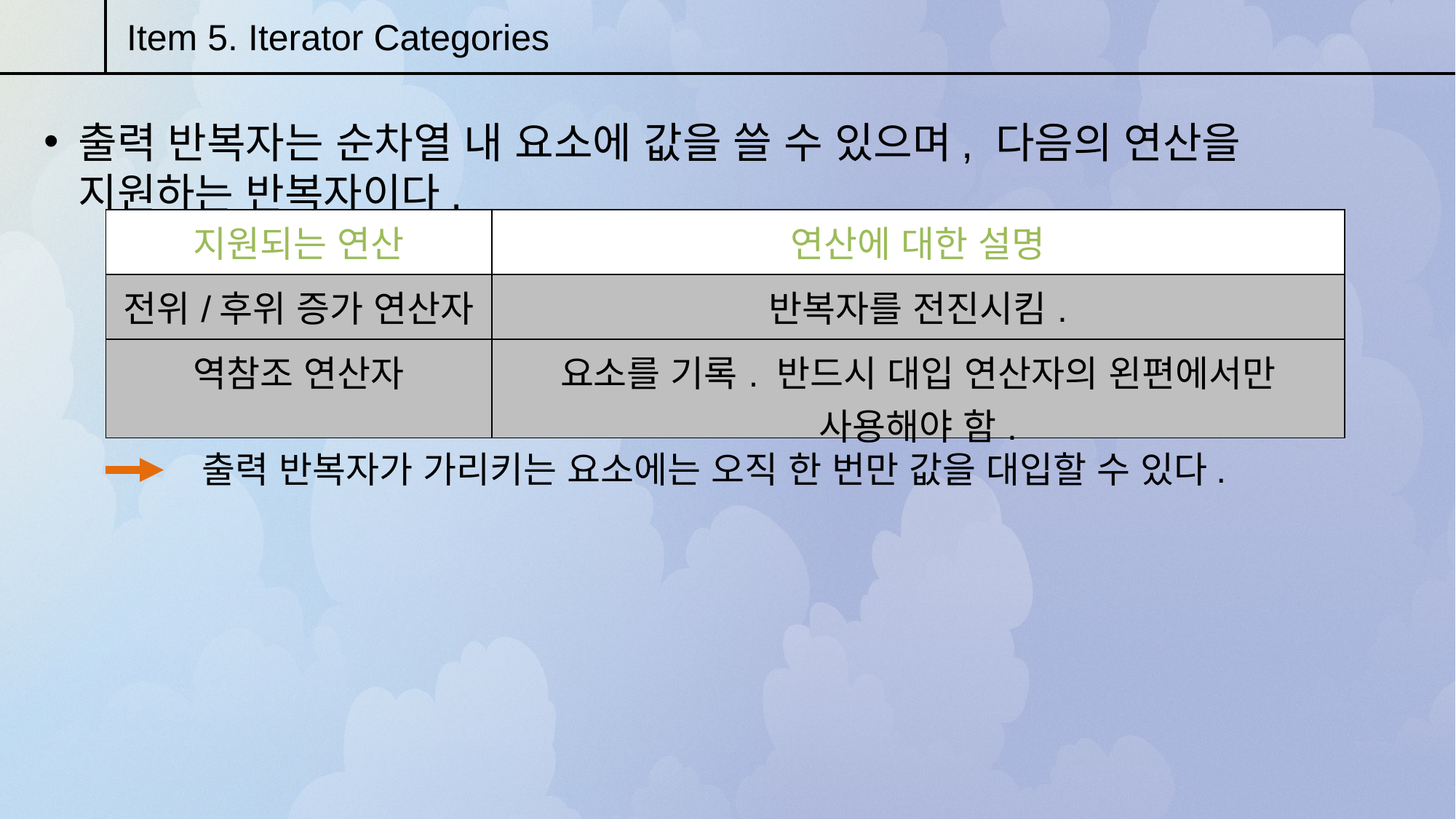

Item 5. Iterator Categories
출력 반복자는 순차열 내 요소에 값을 쓸 수 있으며, 다음의 연산을 지원하는 반복자이다.
| 지원되는 연산 | 연산에 대한 설명 |
| --- | --- |
| 전위/후위 증가 연산자 | 반복자를 전진시킴. |
| 역참조 연산자 | 요소를 기록. 반드시 대입 연산자의 왼편에서만 사용해야 함. |
출력 반복자가 가리키는 요소에는 오직 한 번만 값을 대입할 수 있다.